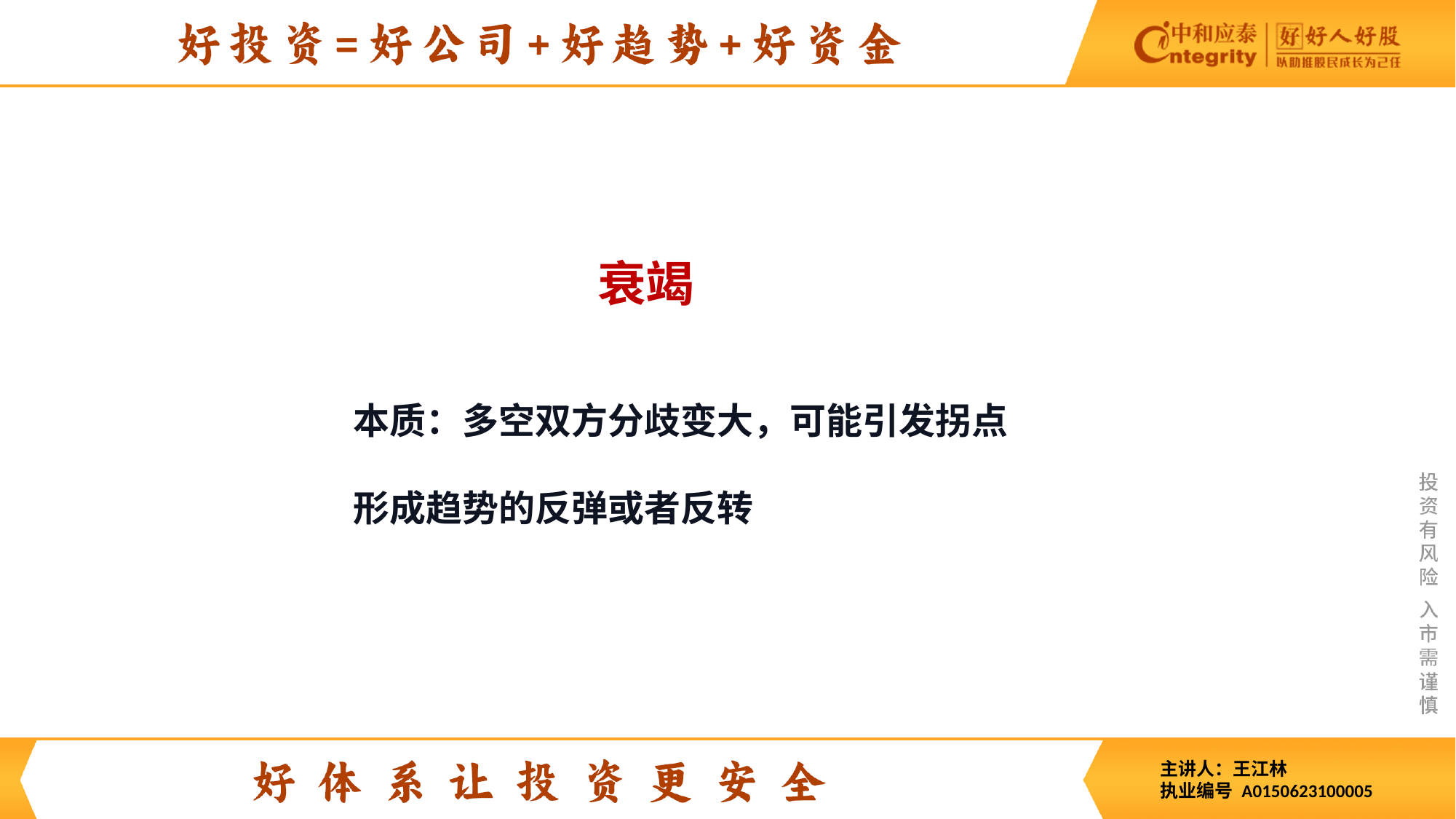

衰竭
本质：多空双方分歧变大，可能引发拐点

形成趋势的反弹或者反转
主讲人：王江林
执业编号 A0150623100005